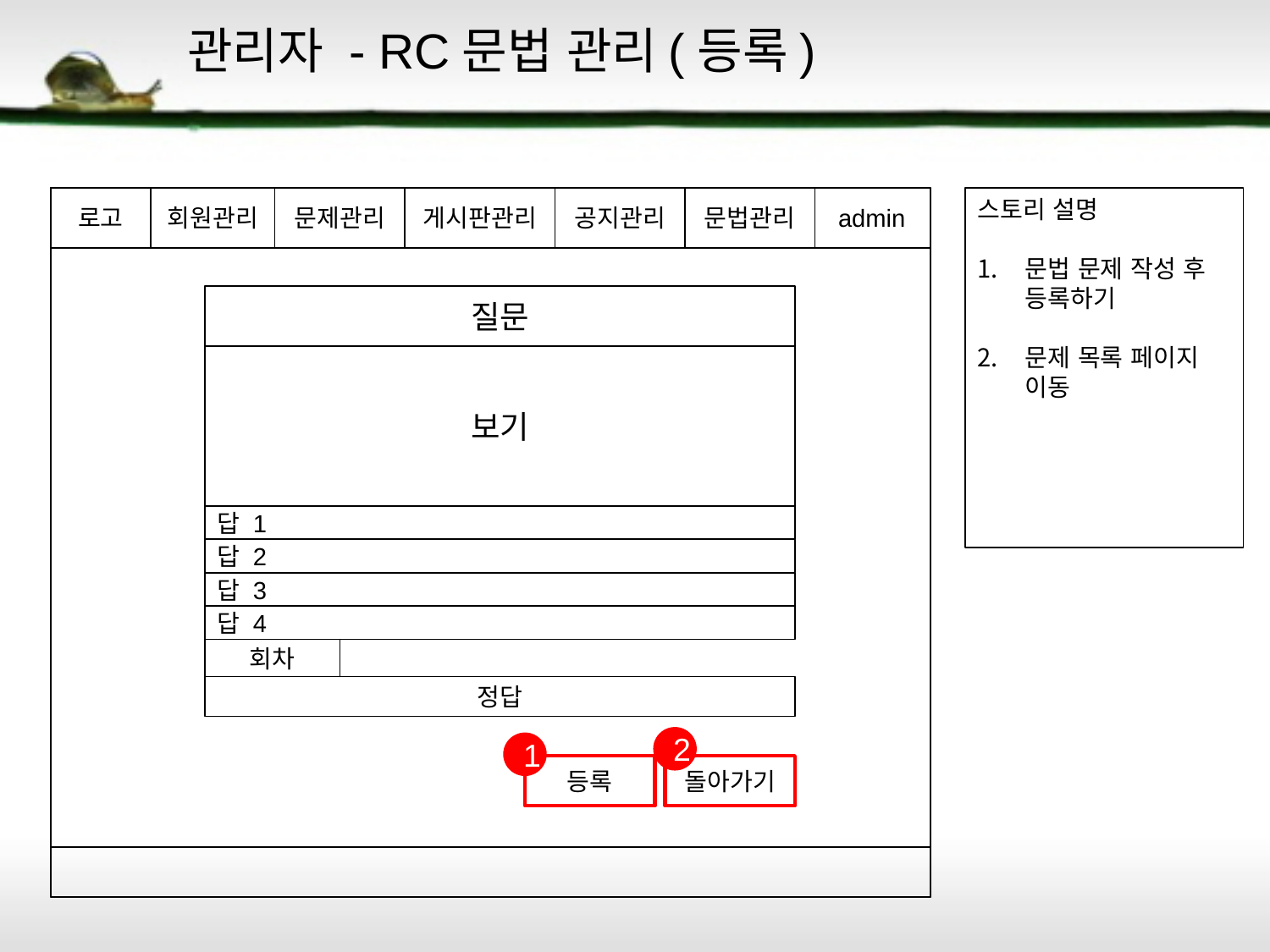

관리자 - RC문법 관리(등록)

로고
회원관리
문제관리
게시판관리
공지관리
admin

문법관리
질문
보기
답 1
답 2
답 3
답 4
회차
정답
등록
돌아가기
2
1

스토리 설명

문법 문제 작성 후 등록하기

문제 목록 페이지 이동